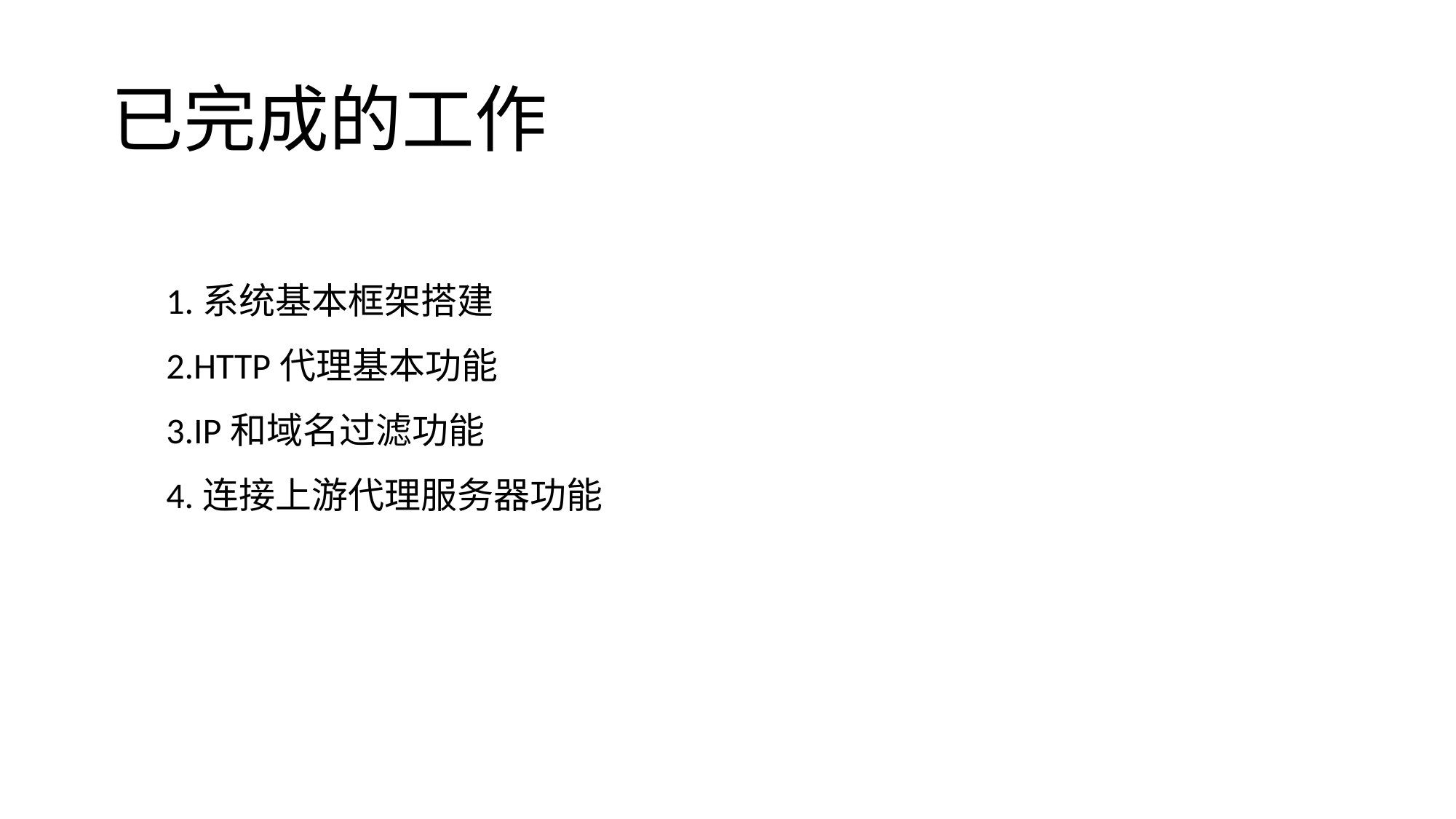

# 已完成的工作
1.系统基本框架搭建
2.HTTP代理基本功能
3.IP和域名过滤功能
4.连接上游代理服务器功能